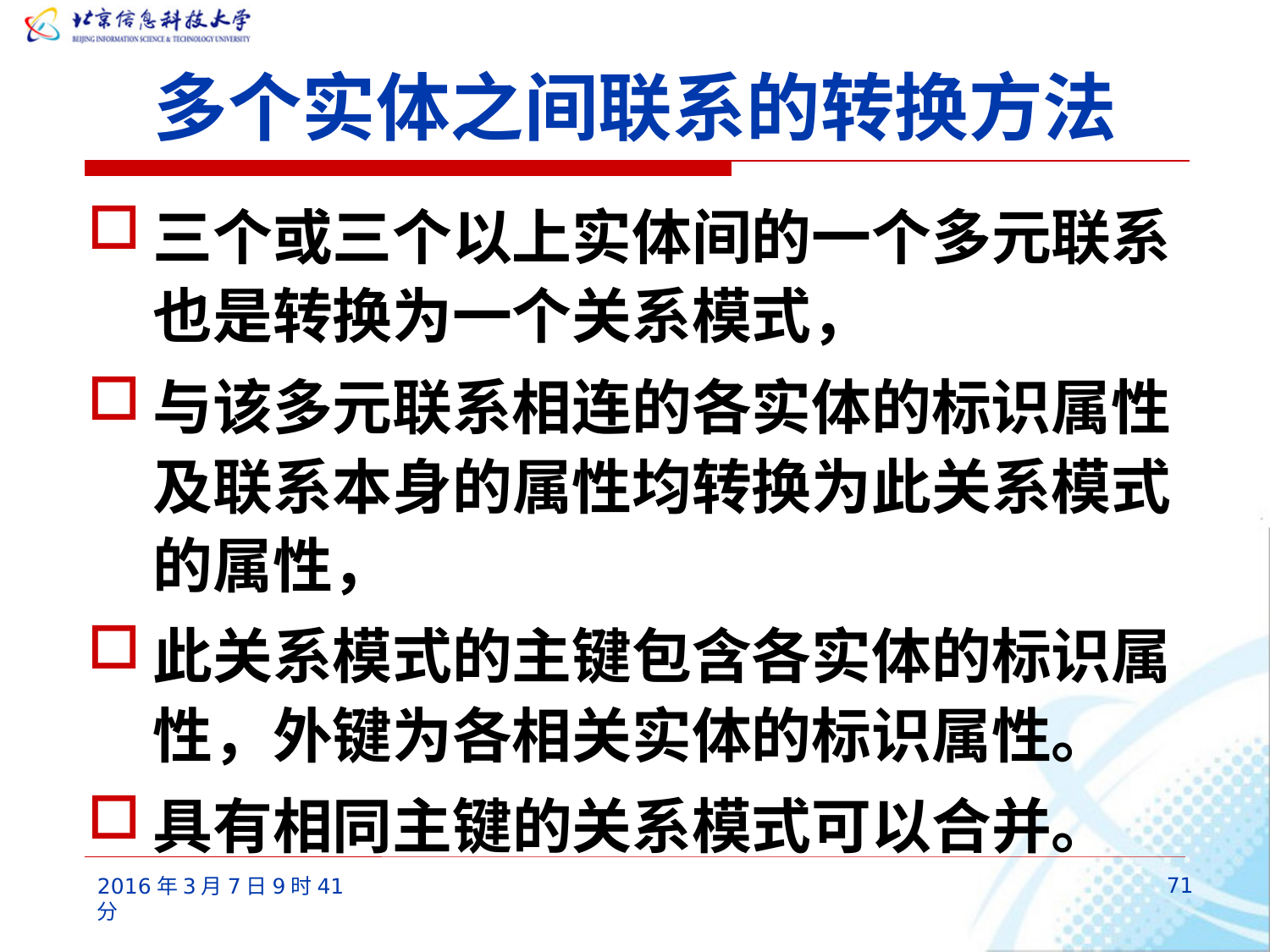

# 多个实体之间联系的转换方法
三个或三个以上实体间的一个多元联系也是转换为一个关系模式，
与该多元联系相连的各实体的标识属性及联系本身的属性均转换为此关系模式的属性，
此关系模式的主键包含各实体的标识属性，外键为各相关实体的标识属性。
具有相同主键的关系模式可以合并。
2016年3月7日9时41分